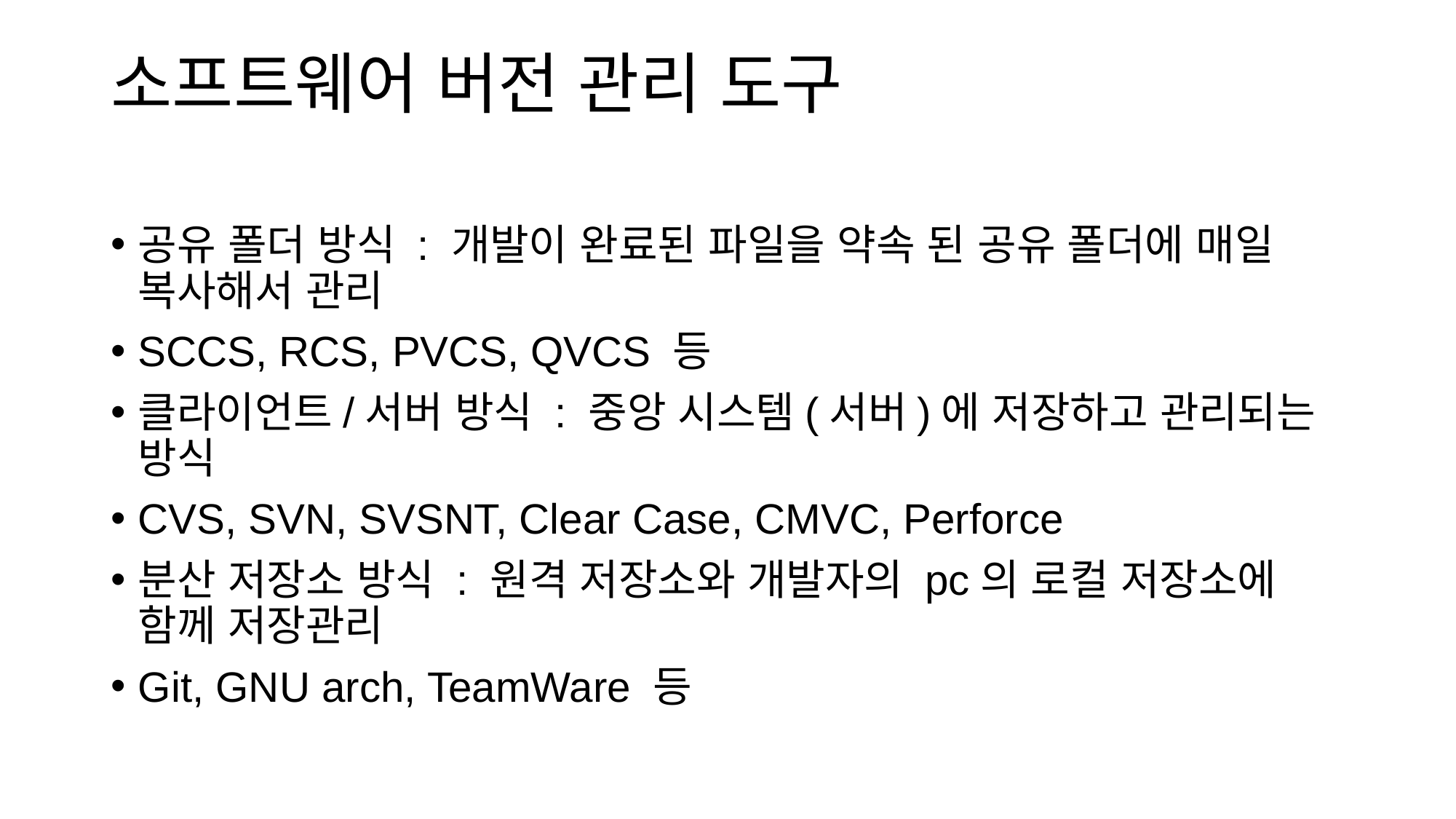

# 소프트웨어 버전 관리 도구

공유 폴더 방식 : 개발이 완료된 파일을 약속 된 공유 폴더에 매일 복사해서 관리
SCCS, RCS, PVCS, QVCS 등
클라이언트/서버 방식 : 중앙 시스템(서버)에 저장하고 관리되는 방식
CVS, SVN, SVSNT, Clear Case, CMVC, Perforce
분산 저장소 방식 : 원격 저장소와 개발자의 pc의 로컬 저장소에 함께 저장관리
Git, GNU arch, TeamWare 등